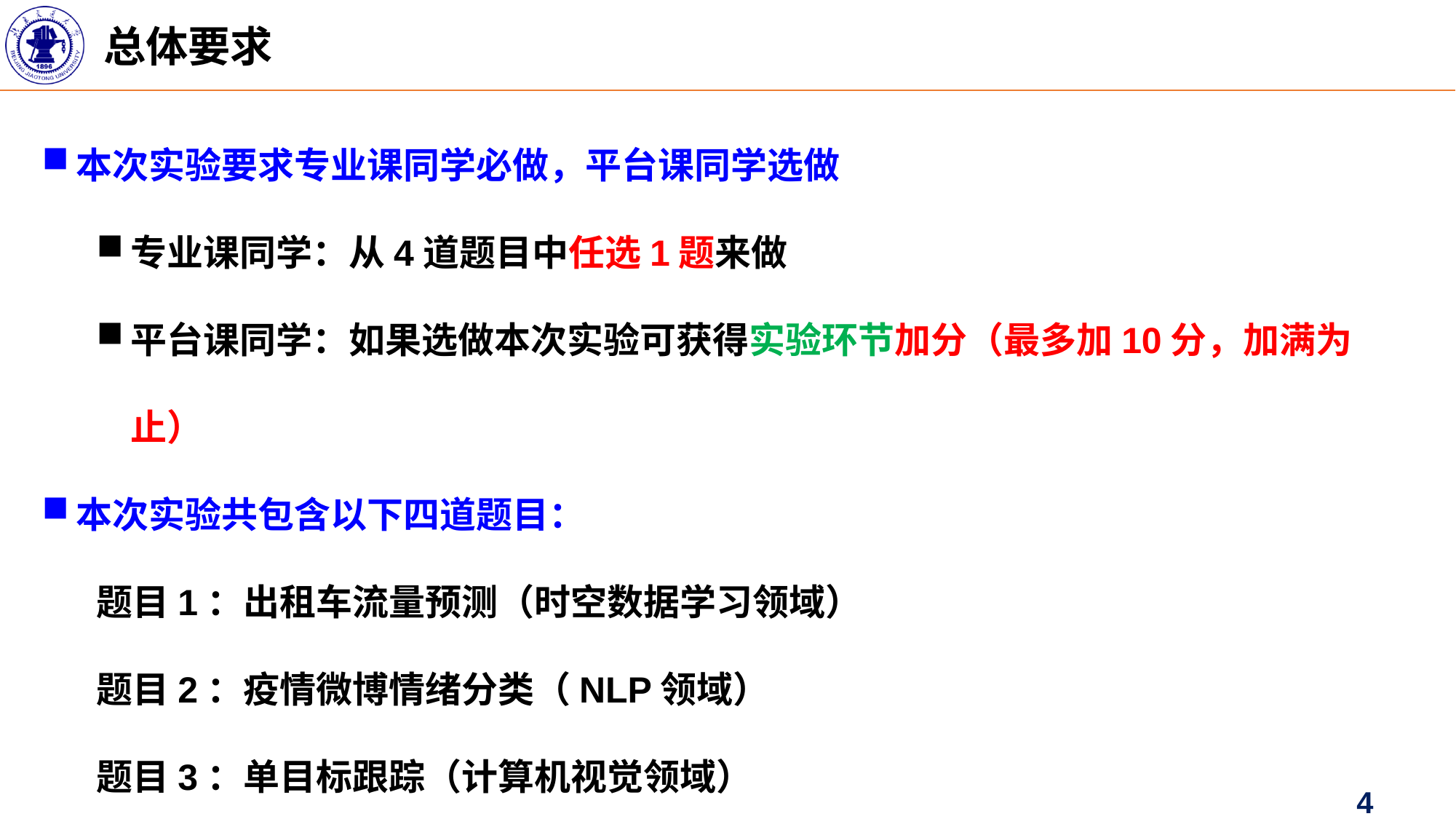

总体要求
本次实验要求专业课同学必做，平台课同学选做
专业课同学：从4道题目中任选1题来做
平台课同学：如果选做本次实验可获得实验环节加分（最多加10分，加满为止）
本次实验共包含以下四道题目：
题目1：出租车流量预测（时空数据学习领域）
题目2：疫情微博情绪分类（NLP领域）
题目3：单目标跟踪（计算机视觉领域）
题目4：顶会论文复现（任意领域）